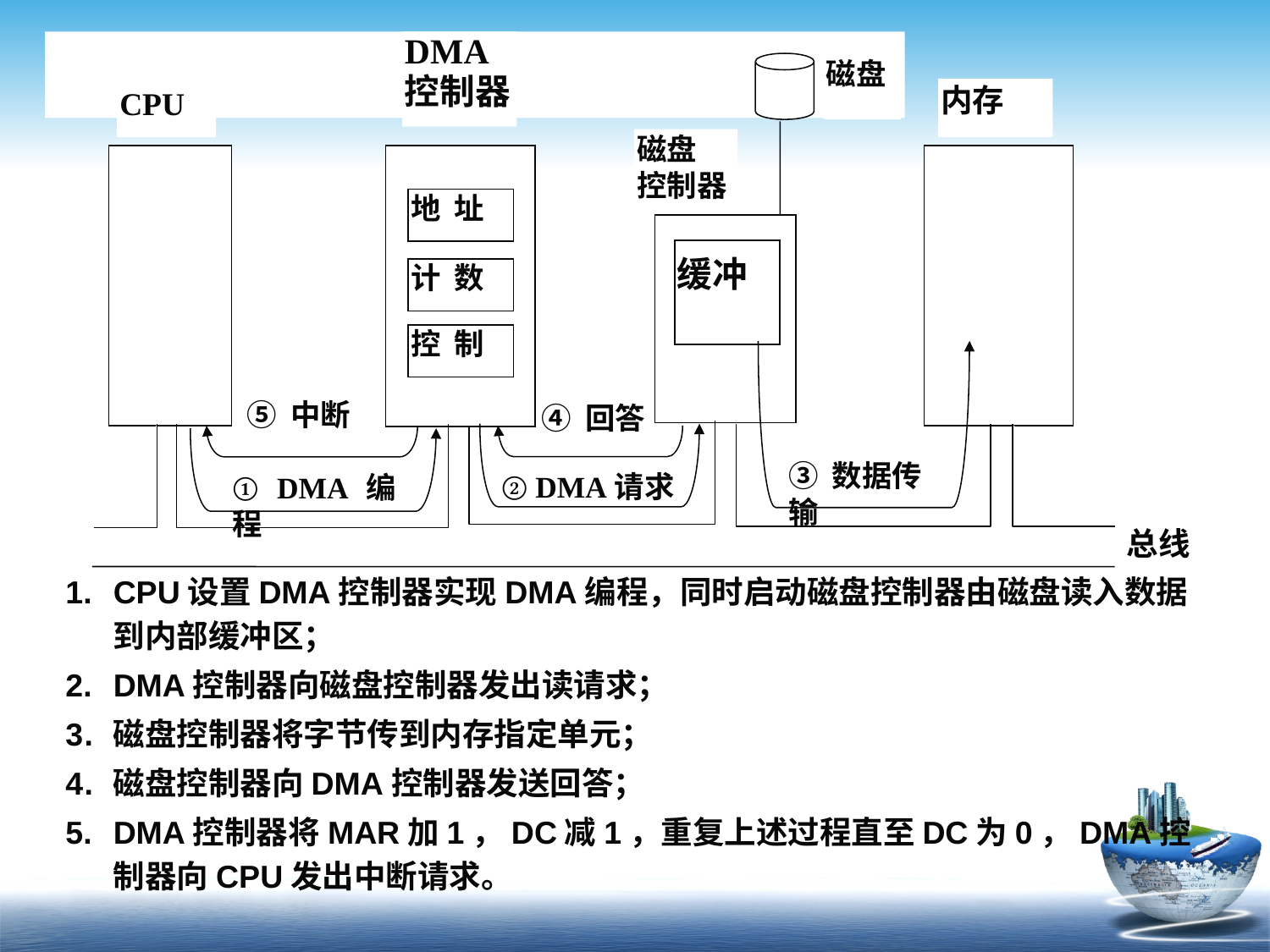

DMA
控制器

磁盘
内存
CPU

磁盘
控制器

地  址
计  数
控  制

缓冲

⑤ 中断
④ 回答

③ 数据传输
② DMA请求
① DMA编程
总线
CPU设置DMA控制器实现DMA编程，同时启动磁盘控制器由磁盘读入数据到内部缓冲区；
DMA控制器向磁盘控制器发出读请求；
磁盘控制器将字节传到内存指定单元；
磁盘控制器向DMA控制器发送回答；
DMA控制器将MAR加1，DC减1，重复上述过程直至DC为0，DMA控制器向CPU发出中断请求。